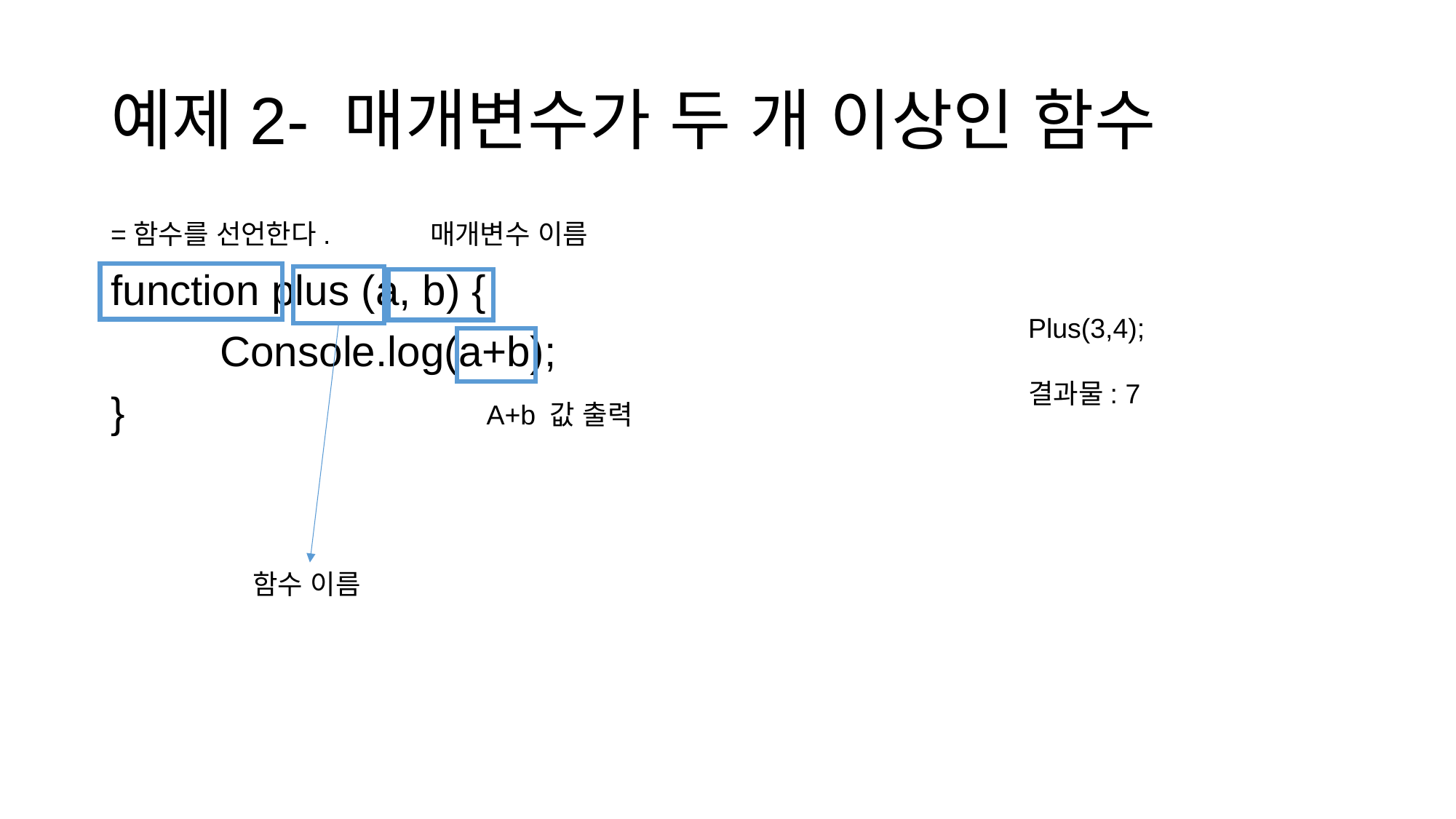

# 예제2- 매개변수가 두 개 이상인 함수
=함수를 선언한다.
매개변수 이름

function plus (a, b) {
	Console.log(a+b);
}

Plus(3,4);

결과물: 7

A+b 값 출력
함수 이름